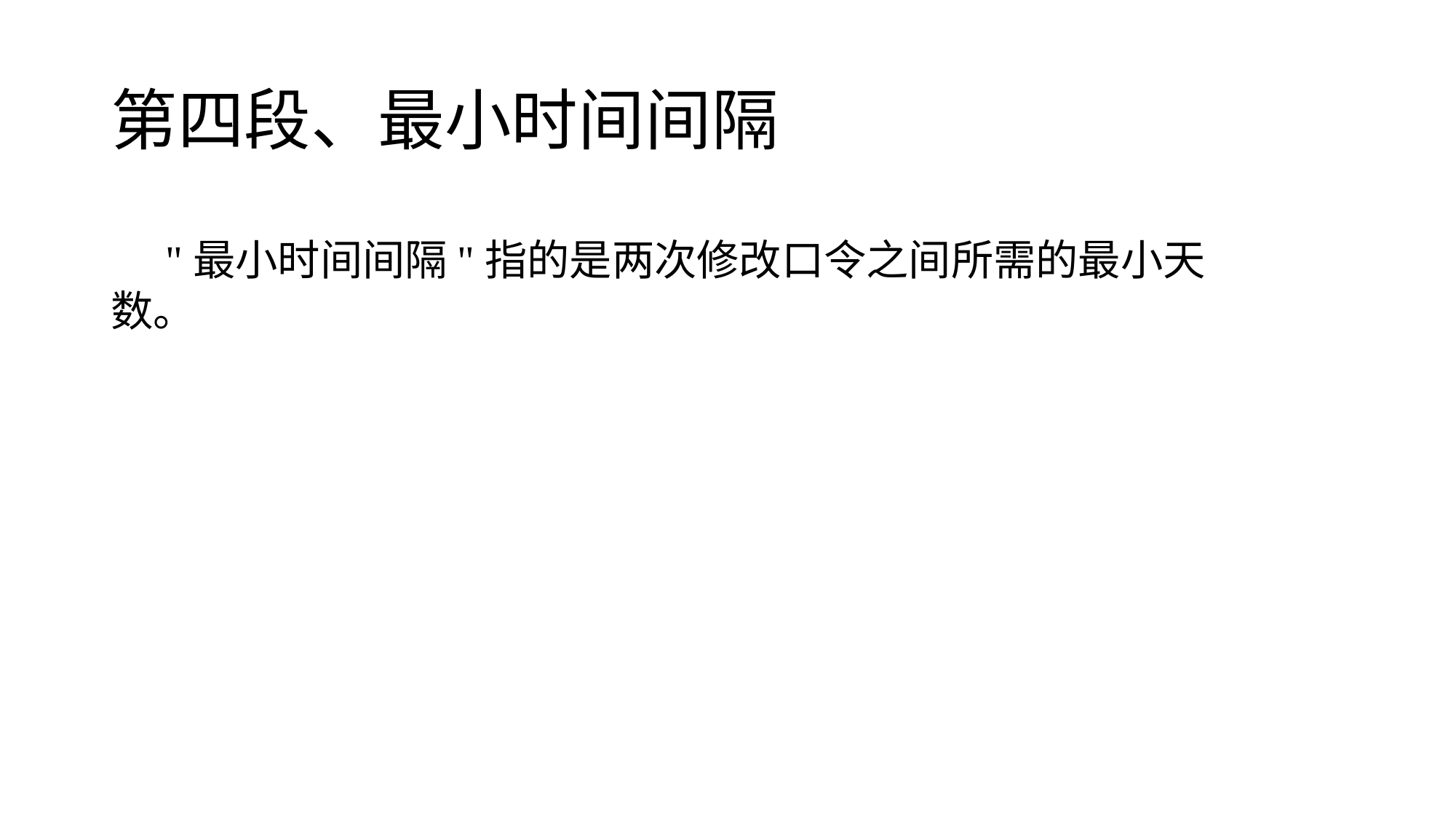

# 第四段、最小时间间隔

"最小时间间隔"指的是两次修改口令之间所需的最小天数。